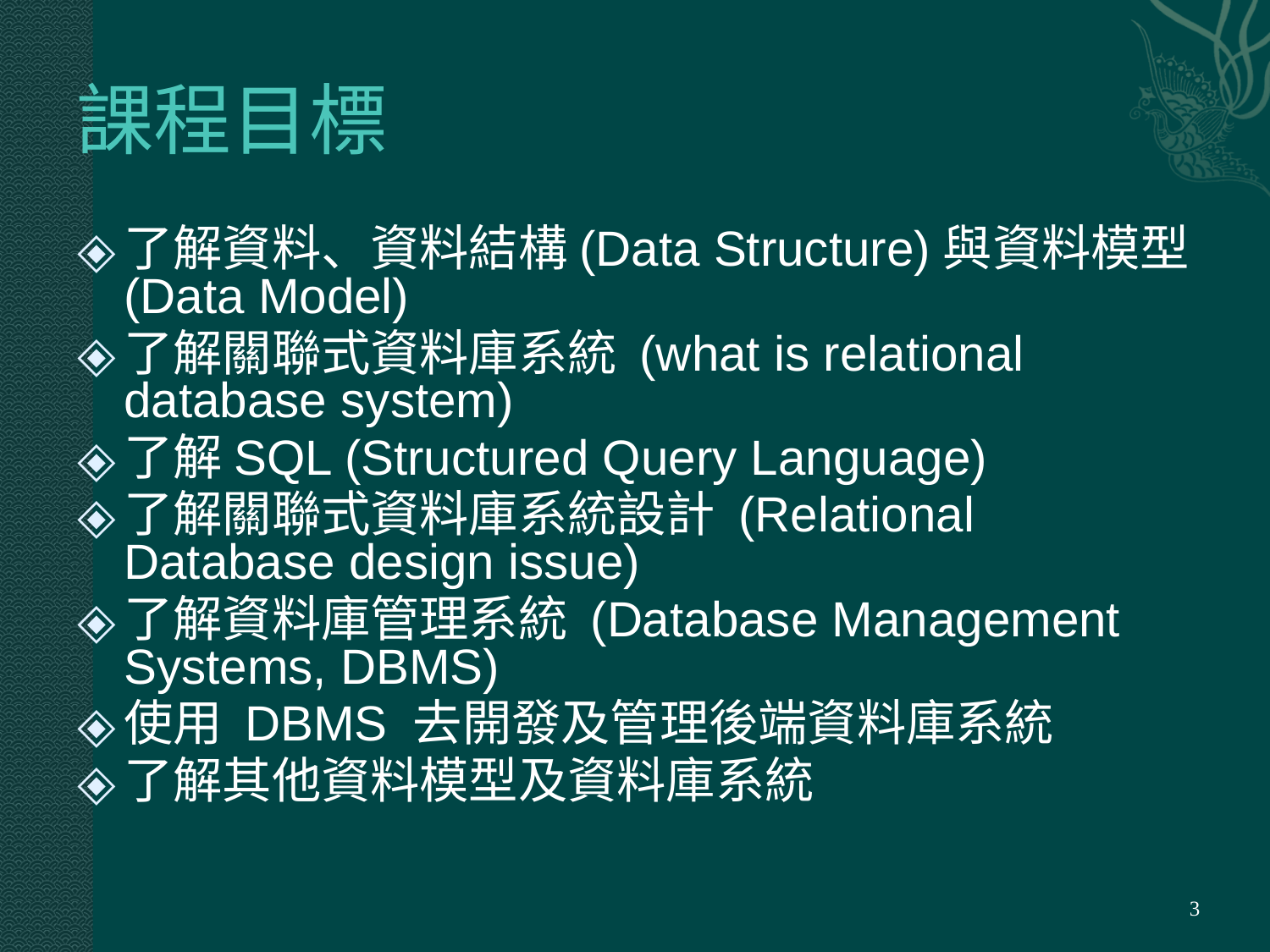

# 課程目標
了解資料、資料結構(Data Structure)與資料模型(Data Model)
了解關聯式資料庫系統 (what is relational database system)
了解SQL (Structured Query Language)
了解關聯式資料庫系統設計 (Relational Database design issue)
了解資料庫管理系統 (Database Management Systems, DBMS)
使用 DBMS 去開發及管理後端資料庫系統
了解其他資料模型及資料庫系統

3